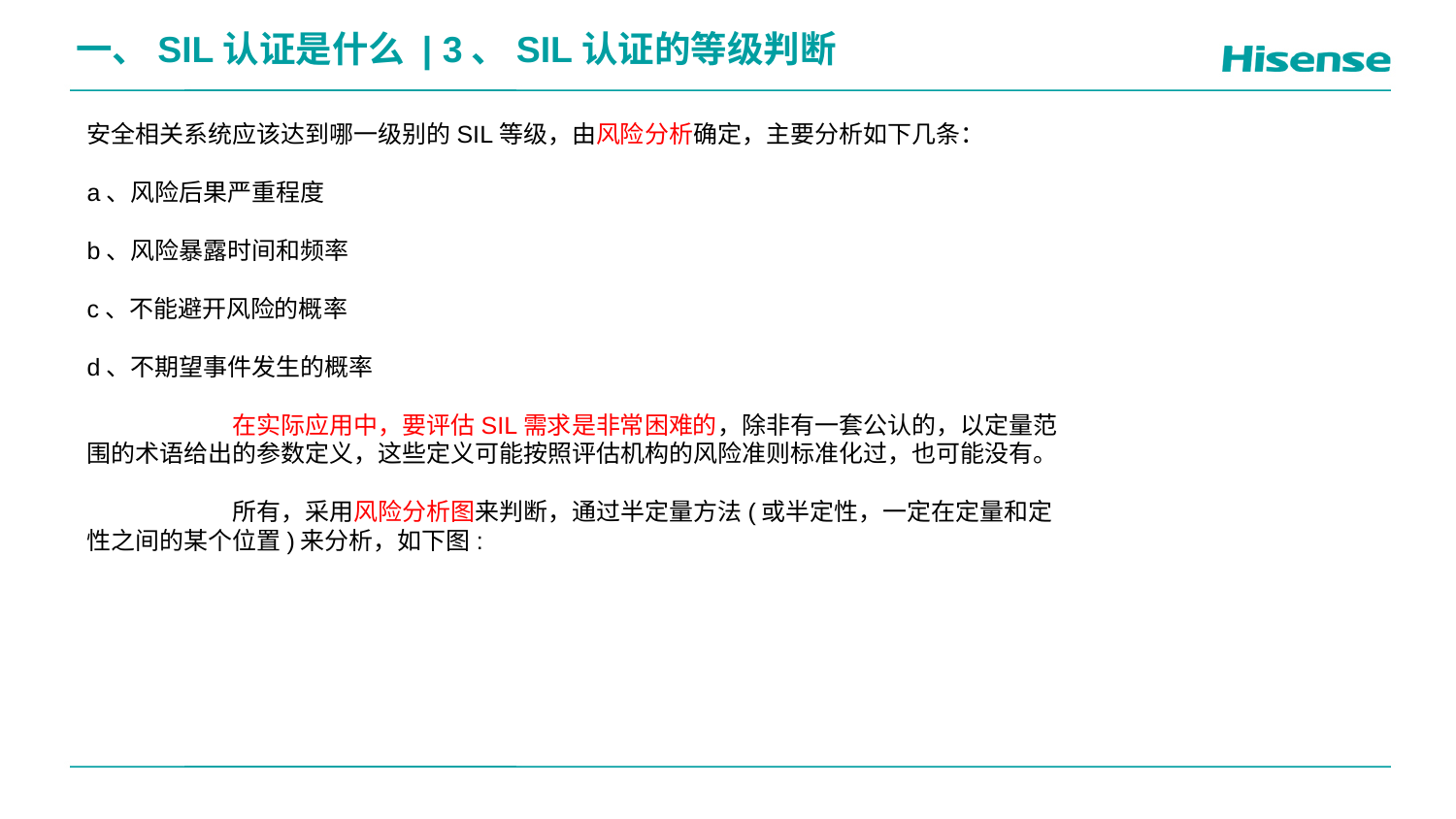

一、SIL认证是什么 | 3、SIL认证的等级判断
安全相关系统应该达到哪一级别的SIL等级，由风险分析确定，主要分析如下几条：

a、风险后果严重程度

b、风险暴露时间和频率

c、不能避开风险的概率

d、不期望事件发生的概率

	在实际应用中，要评估SIL需求是非常困难的，除非有一套公认的，以定量范围的术语给出的参数定义，这些定义可能按照评估机构的风险准则标准化过，也可能没有。

	所有，采用风险分析图来判断，通过半定量方法(或半定性，一定在定量和定性之间的某个位置)来分析，如下图: